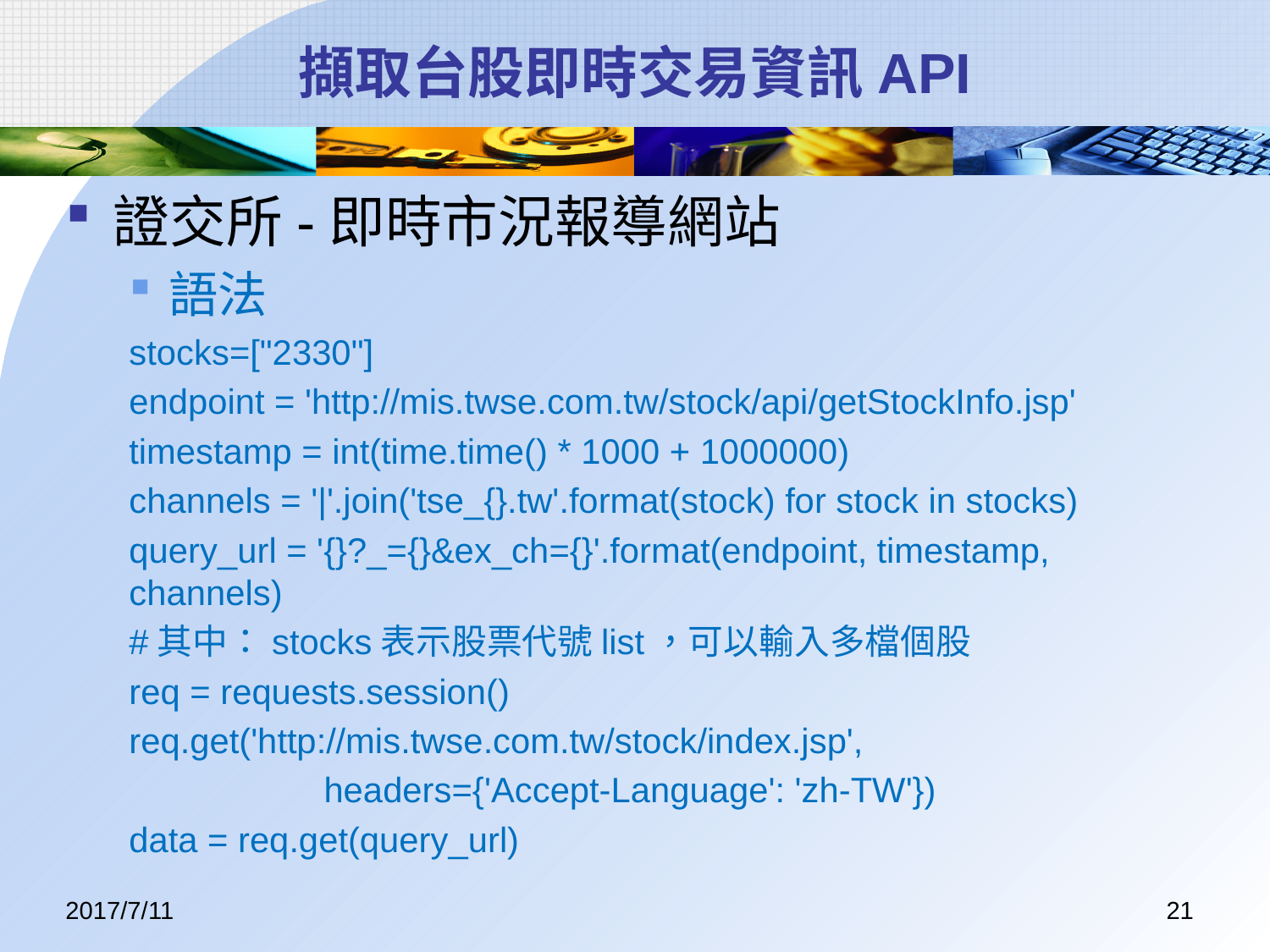

# 擷取台股即時交易資訊API
證交所-即時市況報導網站
語法
stocks=["2330"]
endpoint = 'http://mis.twse.com.tw/stock/api/getStockInfo.jsp'
timestamp = int(time.time() * 1000 + 1000000)
channels = '|'.join('tse_{}.tw'.format(stock) for stock in stocks)
query_url = '{}?_={}&ex_ch={}'.format(endpoint, timestamp, channels)
#其中：stocks表示股票代號list，可以輸入多檔個股
req = requests.session()
req.get('http://mis.twse.com.tw/stock/index.jsp',
                    headers={'Accept-Language': 'zh-TW'})
data = req.get(query_url)

2017/7/11
21